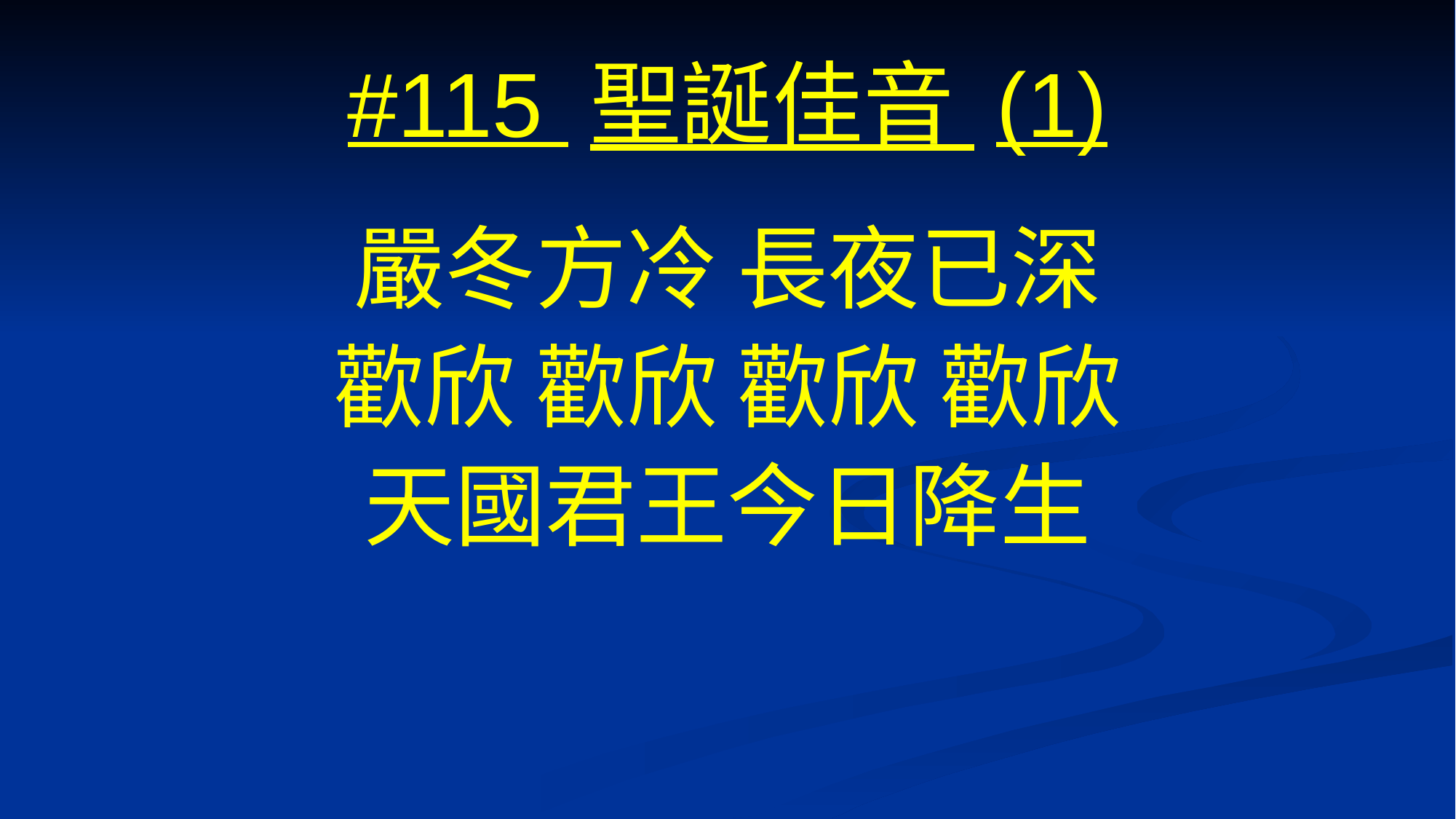

# #115 聖誕佳音 (1)
嚴冬方冷 長夜已深
歡欣 歡欣 歡欣 歡欣
天國君王今日降生